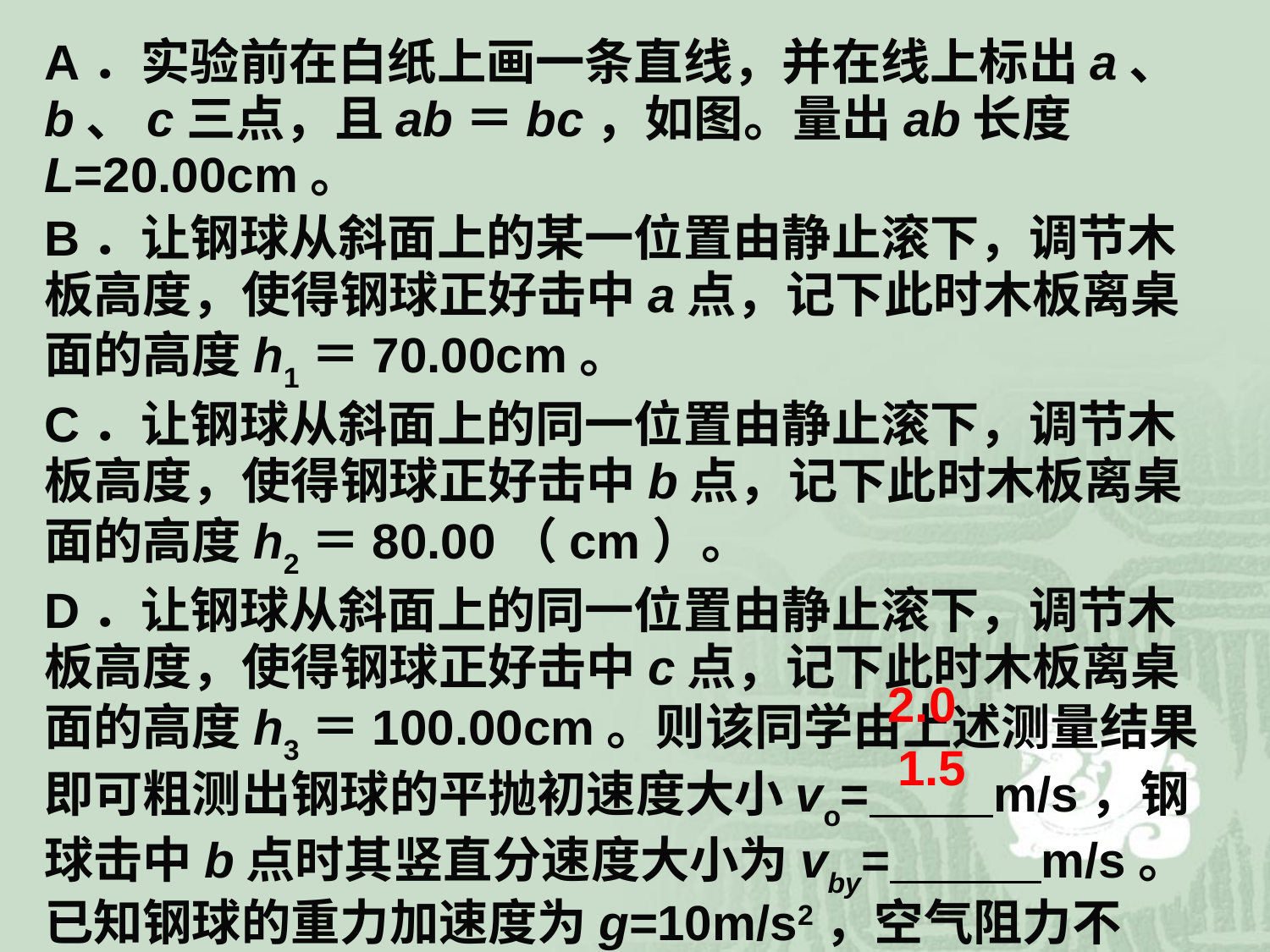

A．实验前在白纸上画一条直线，并在线上标出a、b、c三点，且ab＝bc，如图。量出ab长度L=20.00cm。
B．让钢球从斜面上的某一位置由静止滚下，调节木板高度，使得钢球正好击中a点，记下此时木板离桌面的高度h1＝70.00cm。
C．让钢球从斜面上的同一位置由静止滚下，调节木板高度，使得钢球正好击中b点，记下此时木板离桌面的高度h2＝80.00（cm）。
D．让钢球从斜面上的同一位置由静止滚下，调节木板高度，使得钢球正好击中c点，记下此时木板离桌面的高度h3＝100.00cm。则该同学由上述测量结果即可粗测出钢球的平抛初速度大小vo=         m/s，钢球击中b点时其竖直分速度大小为vby=           m/s。已知钢球的重力加速度为g=10m/s2，空气阻力不计。
2.0
1.5